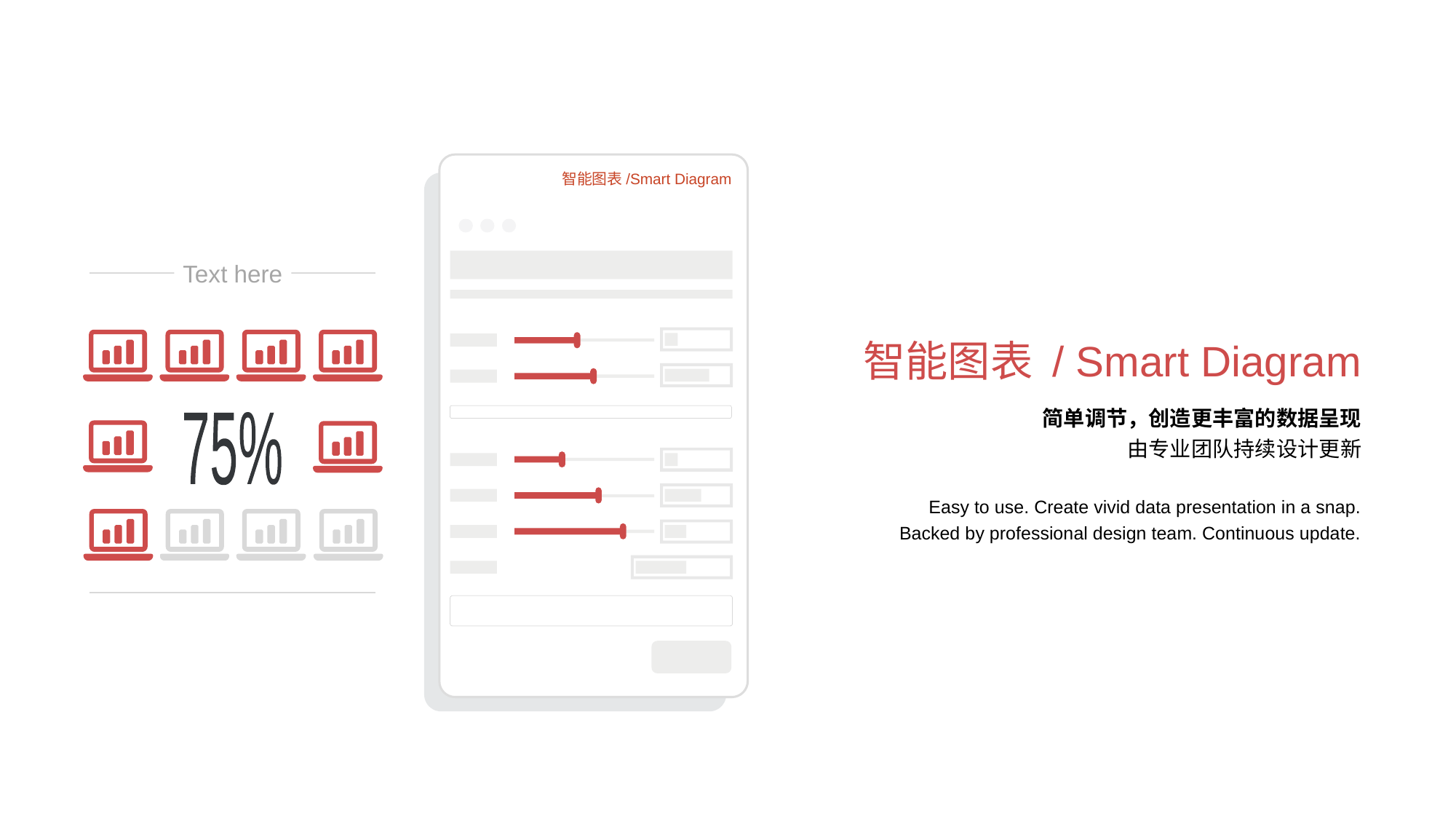

智能图表/Smart Diagram

Text here

75%

智能图表 / Smart Diagram
简单调节，创造更丰富的数据呈现
由专业团队持续设计更新

Easy to use. Create vivid data presentation in a snap.
Backed by professional design team. Continuous update.